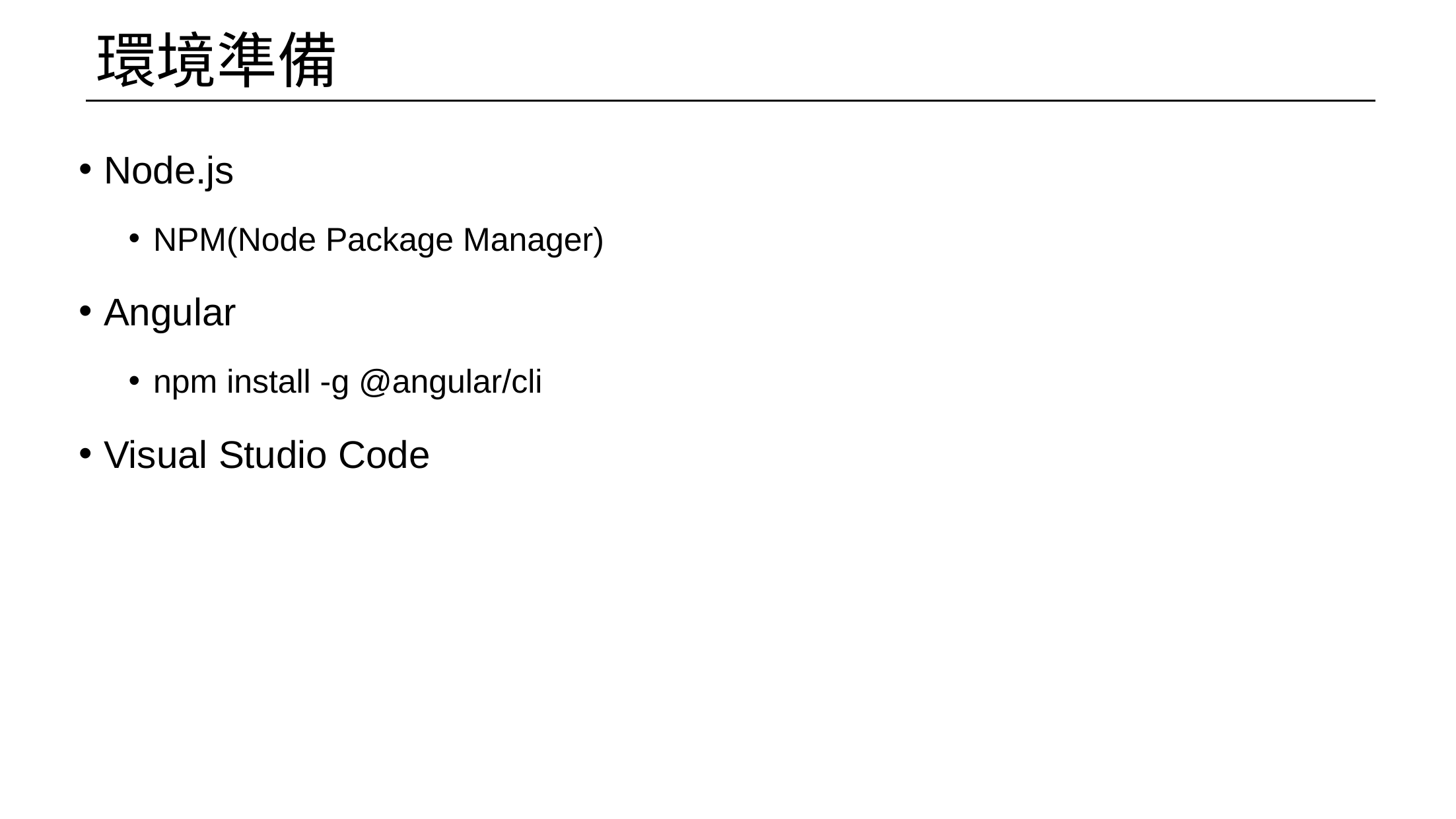

# 環境準備
Node.js
NPM(Node Package Manager)
Angular
npm install -g @angular/cli
Visual Studio Code